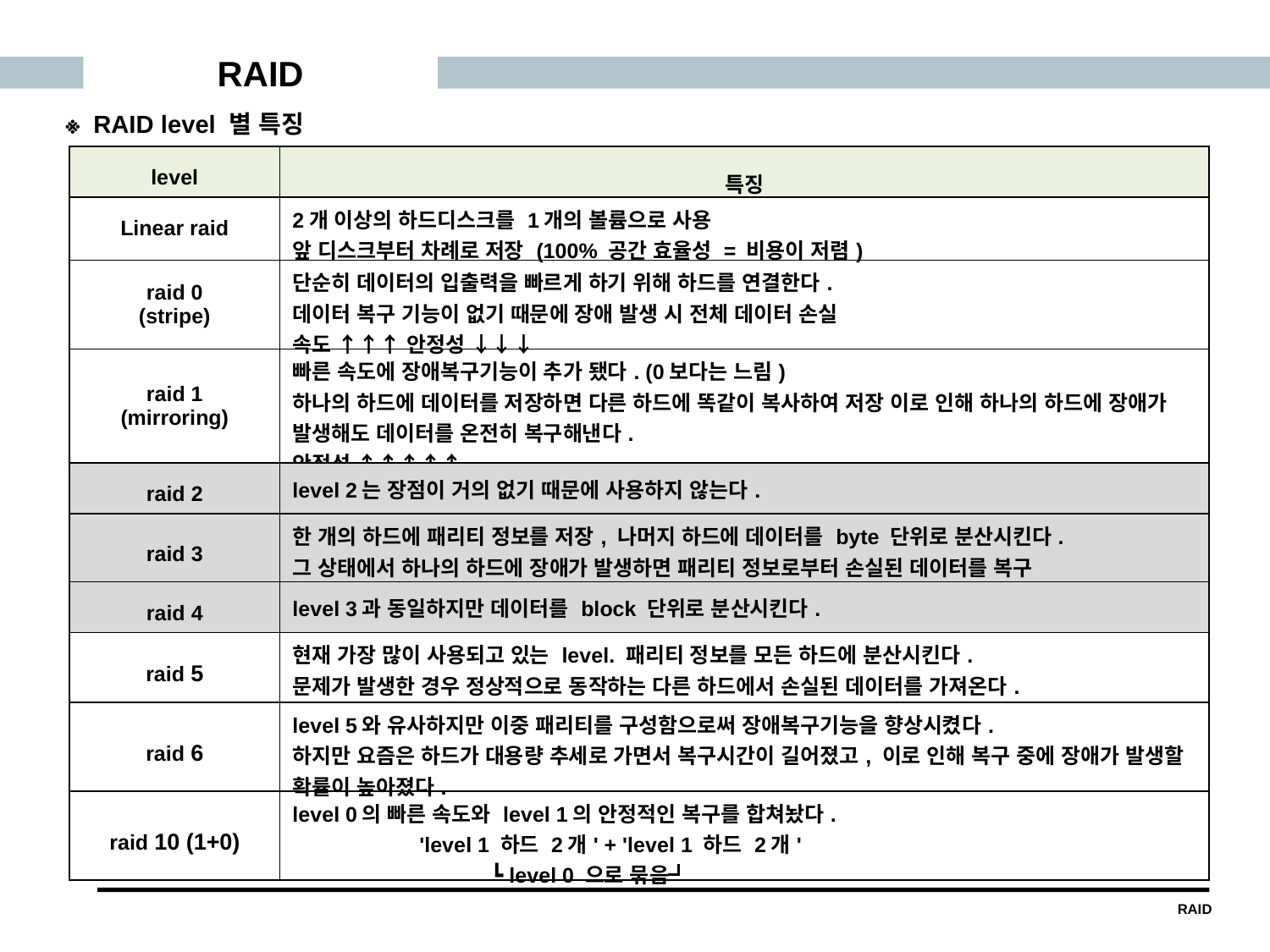

RAID

※ RAID level 별 특징
| level | 특징 |
| --- | --- |
| Linear raid | 2개 이상의 하드디스크를 1개의 볼륨으로 사용 앞 디스크부터 차례로 저장 (100% 공간 효율성 = 비용이 저렴) |
| raid 0 (stripe) | 단순히 데이터의 입출력을 빠르게 하기 위해 하드를 연결한다. 데이터 복구 기능이 없기 때문에 장애 발생 시 전체 데이터 손실 속도 ↑↑↑ 안정성 ↓↓↓ |
| raid 1 (mirroring) | 빠른 속도에 장애복구기능이 추가 됐다. (0보다는 느림) 하나의 하드에 데이터를 저장하면 다른 하드에 똑같이 복사하여 저장 이로 인해 하나의 하드에 장애가 발생해도 데이터를 온전히 복구해낸다. 안정성 ↑↑↑↑↑ |
| raid 2 | level 2는 장점이 거의 없기 때문에 사용하지 않는다. |
| raid 3 | 한 개의 하드에 패리티 정보를 저장, 나머지 하드에 데이터를 byte 단위로 분산시킨다. 그 상태에서 하나의 하드에 장애가 발생하면 패리티 정보로부터 손실된 데이터를 복구 |
| raid 4 | level 3과 동일하지만 데이터를 block 단위로 분산시킨다. |
| raid 5 | 현재 가장 많이 사용되고 있는 level. 패리티 정보를 모든 하드에 분산시킨다. 문제가 발생한 경우 정상적으로 동작하는 다른 하드에서 손실된 데이터를 가져온다. |
| raid 6 | level 5와 유사하지만 이중 패리티를 구성함으로써 장애복구기능을 향상시켰다. 하지만 요즘은 하드가 대용량 추세로 가면서 복구시간이 길어졌고, 이로 인해 복구 중에 장애가 발생할 확률이 높아졌다. |
| raid 10 (1+0) | level 0의 빠른 속도와 level 1의 안정적인 복구를 합쳐놨다. 'level 1 하드 2개' + 'level 1 하드 2개' ┗ level 0 으로 묶음┛ |

RAID